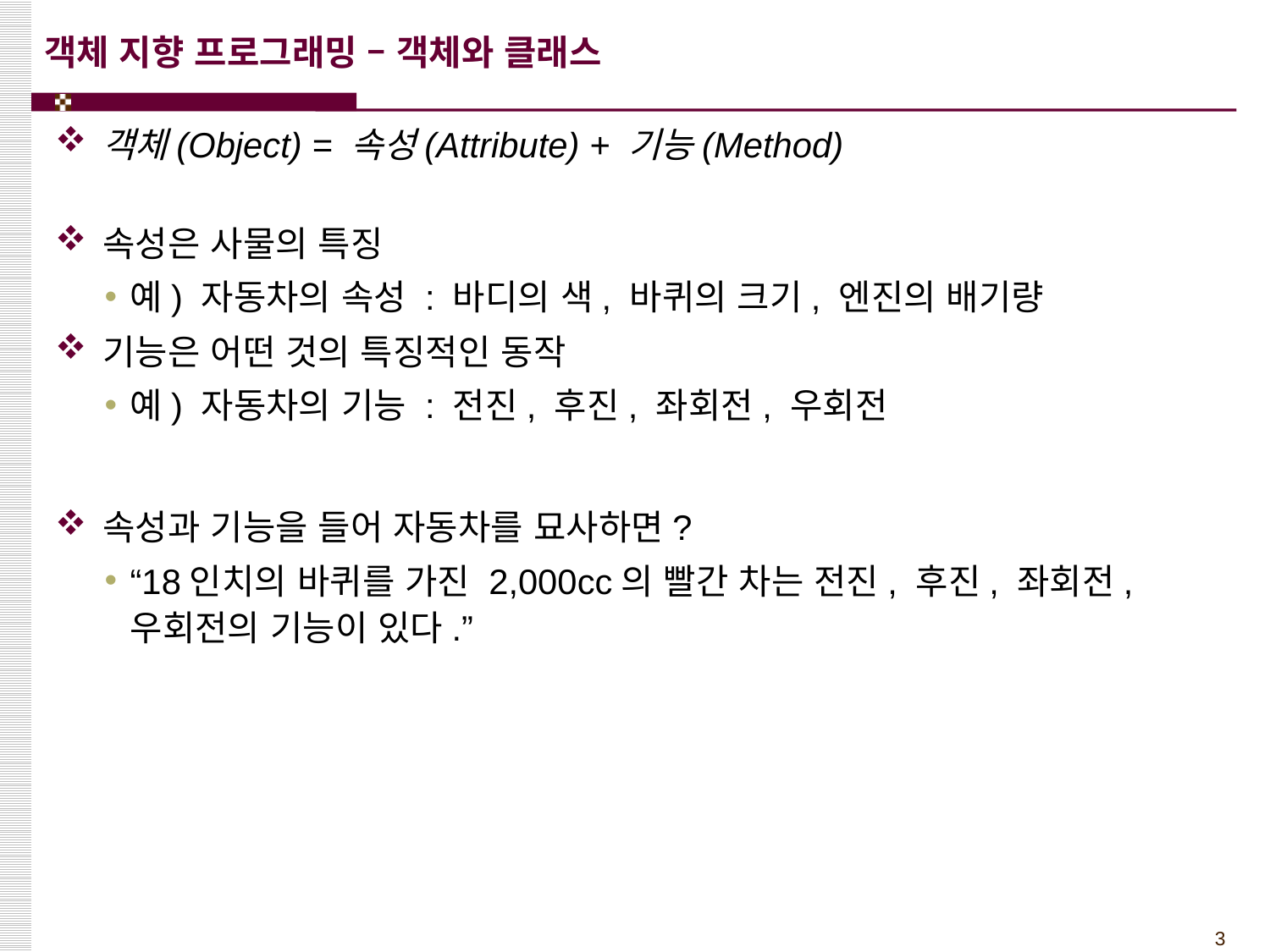

# 객체 지향 프로그래밍 – 객체와 클래스
객체(Object) = 속성(Attribute) + 기능(Method)

속성은 사물의 특징
예) 자동차의 속성 : 바디의 색, 바퀴의 크기, 엔진의 배기량
기능은 어떤 것의 특징적인 동작
예) 자동차의 기능 : 전진, 후진, 좌회전, 우회전

속성과 기능을 들어 자동차를 묘사하면?
“18인치의 바퀴를 가진 2,000cc의 빨간 차는 전진, 후진, 좌회전, 우회전의 기능이 있다.”